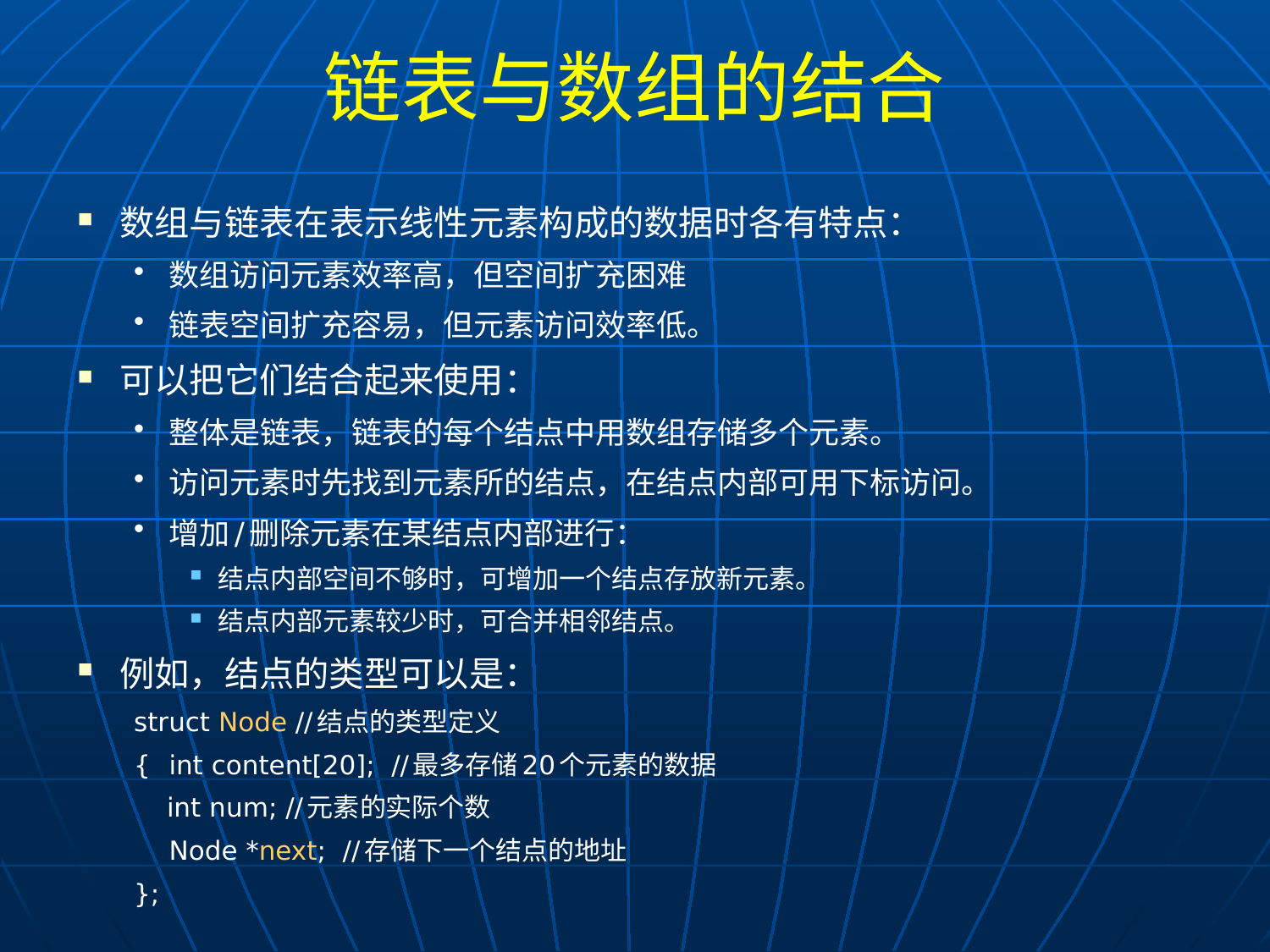

# 链表与数组的结合
数组与链表在表示线性元素构成的数据时各有特点：
数组访问元素效率高，但空间扩充困难
链表空间扩充容易，但元素访问效率低。
可以把它们结合起来使用：
整体是链表，链表的每个结点中用数组存储多个元素。
访问元素时先找到元素所的结点，在结点内部可用下标访问。
增加/删除元素在某结点内部进行：
结点内部空间不够时，可增加一个结点存放新元素。
结点内部元素较少时，可合并相邻结点。
例如，结点的类型可以是：
struct Node //结点的类型定义
{	int content[20];  //最多存储20个元素的数据
    int num; //元素的实际个数
	Node *next;  //存储下一个结点的地址
};